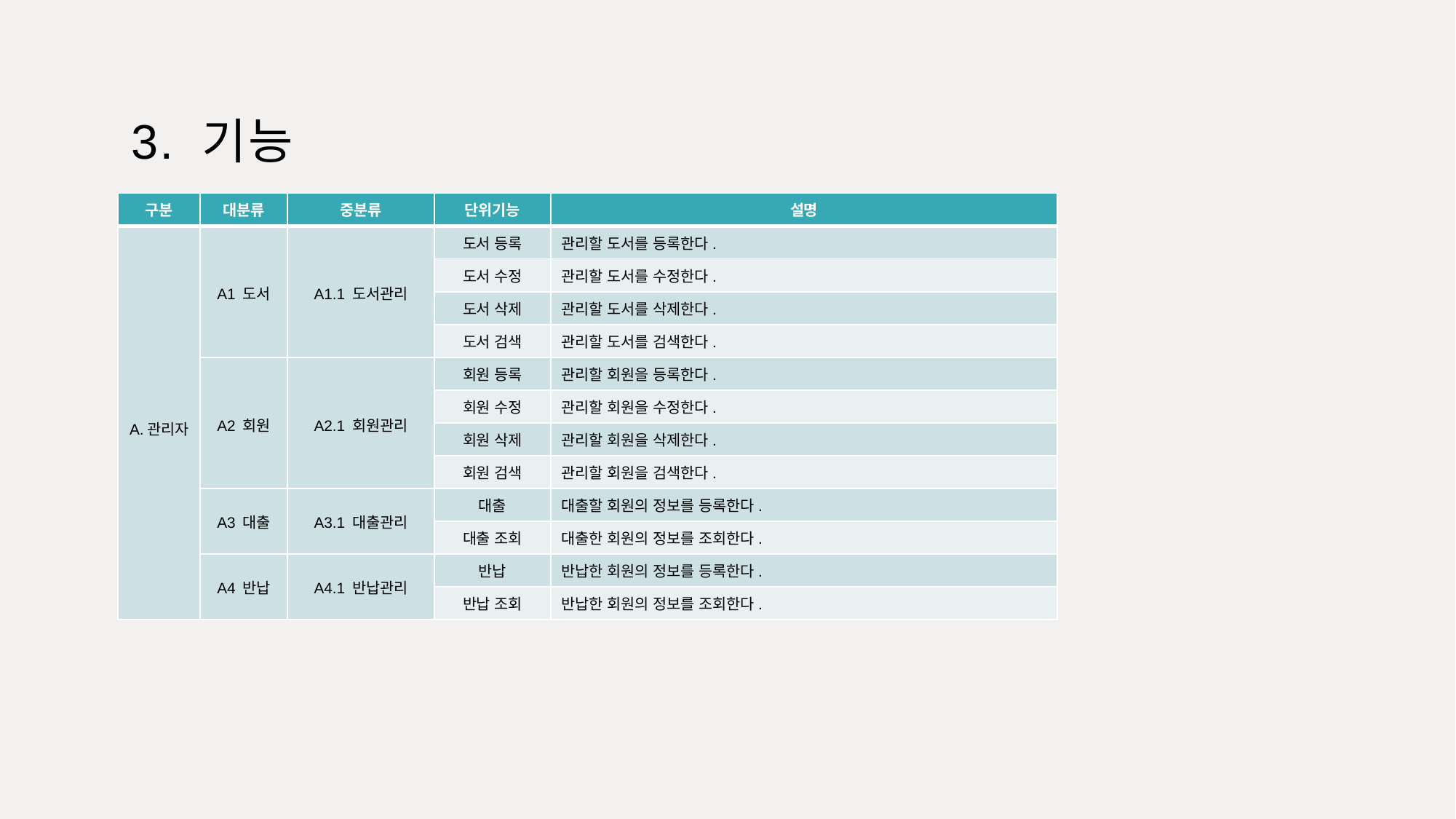

# 3. 기능
| 구분 | 대분류 | 중분류 | 단위기능 | 설명 |
| --- | --- | --- | --- | --- |
| A.관리자 | A1 도서 | A1.1 도서관리 | 도서 등록 | 관리할 도서를 등록한다. |
|  |  |  | 도서 수정 | 관리할 도서를 수정한다. |
|  |  |  | 도서 삭제 | 관리할 도서를 삭제한다. |
|  |  |  | 도서 검색 | 관리할 도서를 검색한다. |
|  | A2 회원 | A2.1 회원관리 | 회원 등록 | 관리할 회원을 등록한다. |
|  |  |  | 회원 수정 | 관리할 회원을 수정한다. |
|  |  |  | 회원 삭제 | 관리할 회원을 삭제한다. |
|  |  |  | 회원 검색 | 관리할 회원을 검색한다. |
|  | A3 대출 | A3.1 대출관리 | 대출 | 대출할 회원의 정보를 등록한다. |
|  |  |  | 대출 조회 | 대출한 회원의 정보를 조회한다. |
|  | A4 반납 | A4.1 반납관리 | 반납 | 반납한 회원의 정보를 등록한다. |
|  |  |  | 반납 조회 | 반납한 회원의 정보를 조회한다. |